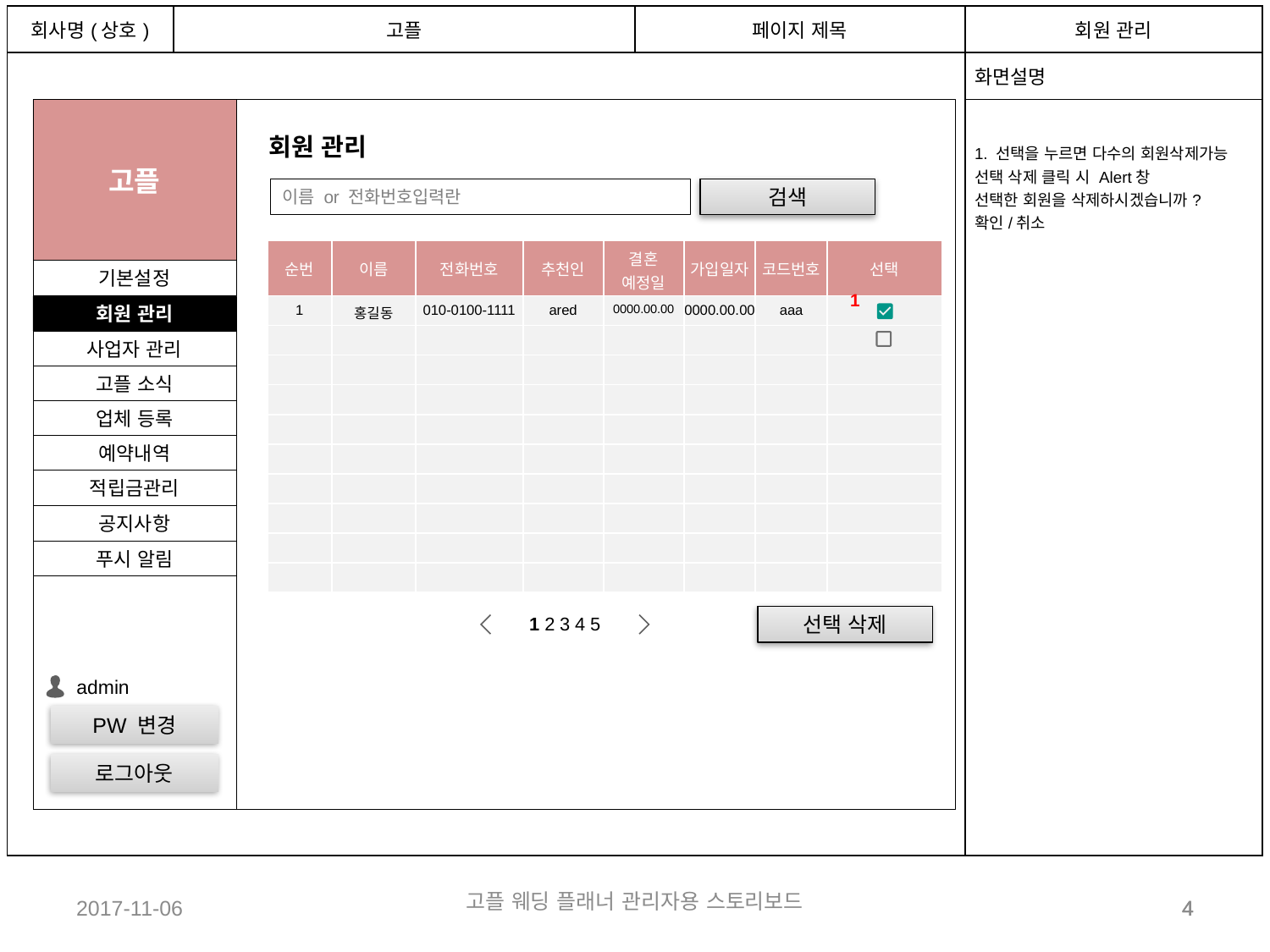

| 회사명(상호) | 고플 | 페이지 제목 | 회원 관리 |
| --- | --- | --- | --- |
|  |  |  | 화면설명 |
|  |  |  | 1. 선택을 누르면 다수의 회원삭제가능 선택 삭제 클릭 시 Alert창 선택한 회원을 삭제하시겠습니까? 확인/취소 |

고플
회원 관리
이름 or 전화번호입력란
검색
| 순번 | 이름 | 전화번호 | 추천인 | 결혼 예정일 | 가입일자 | 코드번호 | 선택 |
| --- | --- | --- | --- | --- | --- | --- | --- |
| 1 | 홍길동 | 010-0100-1111 | ared | 0000.00.00 | 0000.00.00 | aaa |  |
|  |  |  |  |  |  |  |  |
|  |  |  |  |  |  |  |  |
|  |  |  |  |  |  |  |  |
|  |  |  |  |  |  |  |  |
|  |  |  |  |  |  |  |  |
|  |  |  |  |  |  |  |  |
|  |  |  |  |  |  |  |  |
|  |  |  |  |  |  |  |  |
|  |  |  |  |  |  |  |  |
기본설정
1
회원 관리

사업자 관리
고플 소식
업체 등록
예약내역
적립금관리
공지사항

푸시 알림
1 2 3 4 5

선택 삭제
admin

PW 변경
로그아웃
고플 웨딩 플래너 관리자용 스토리보드
2017-11-06
4
4
4